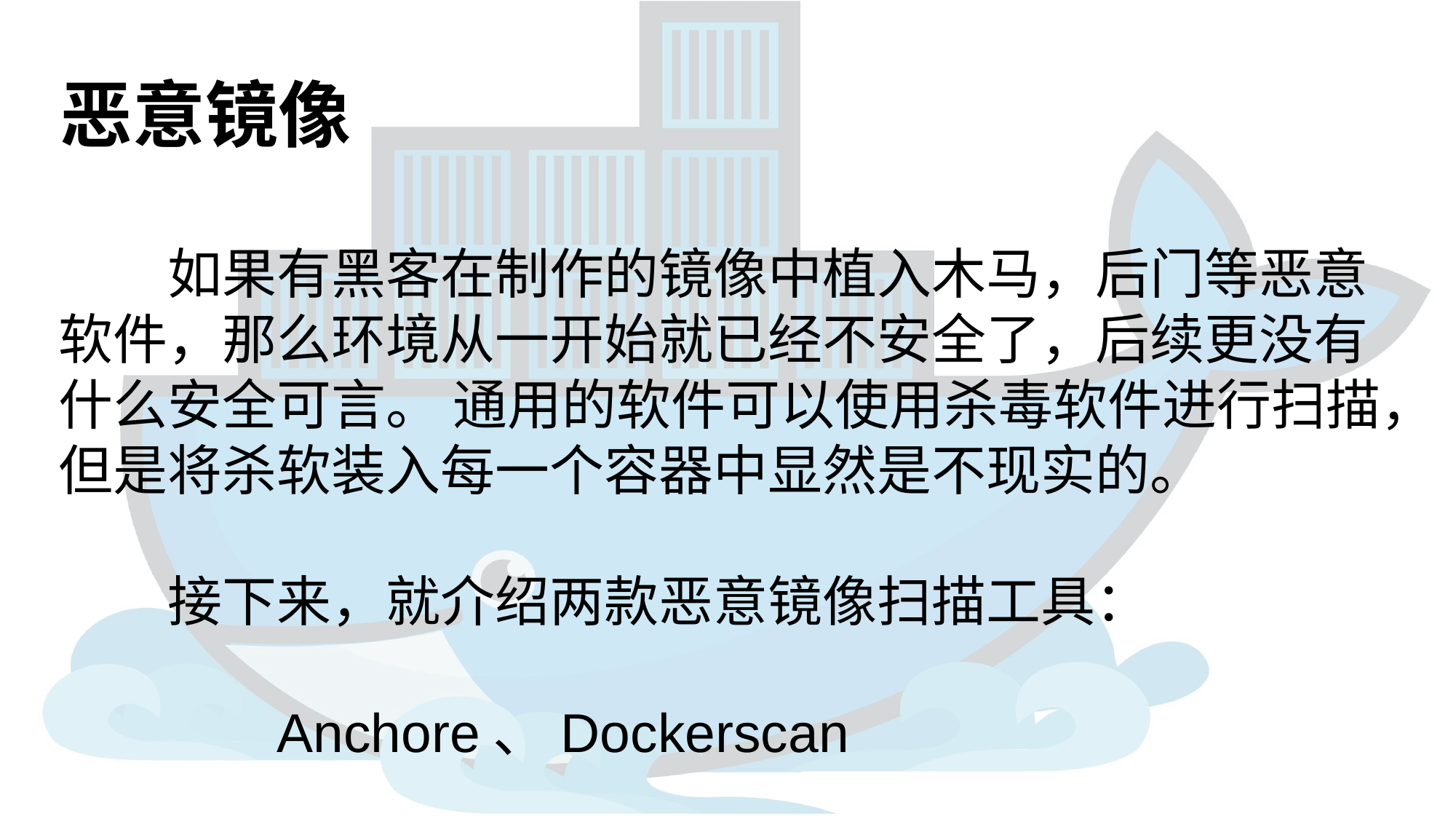

恶意镜像
	如果有黑客在制作的镜像中植入木马，后门等恶意软件，那么环境从一开始就已经不安全了，后续更没有什么安全可言。 通用的软件可以使用杀毒软件进行扫描，但是将杀软装入每一个容器中显然是不现实的。

	接下来，就介绍两款恶意镜像扫描工具：

		Anchore、Dockerscan